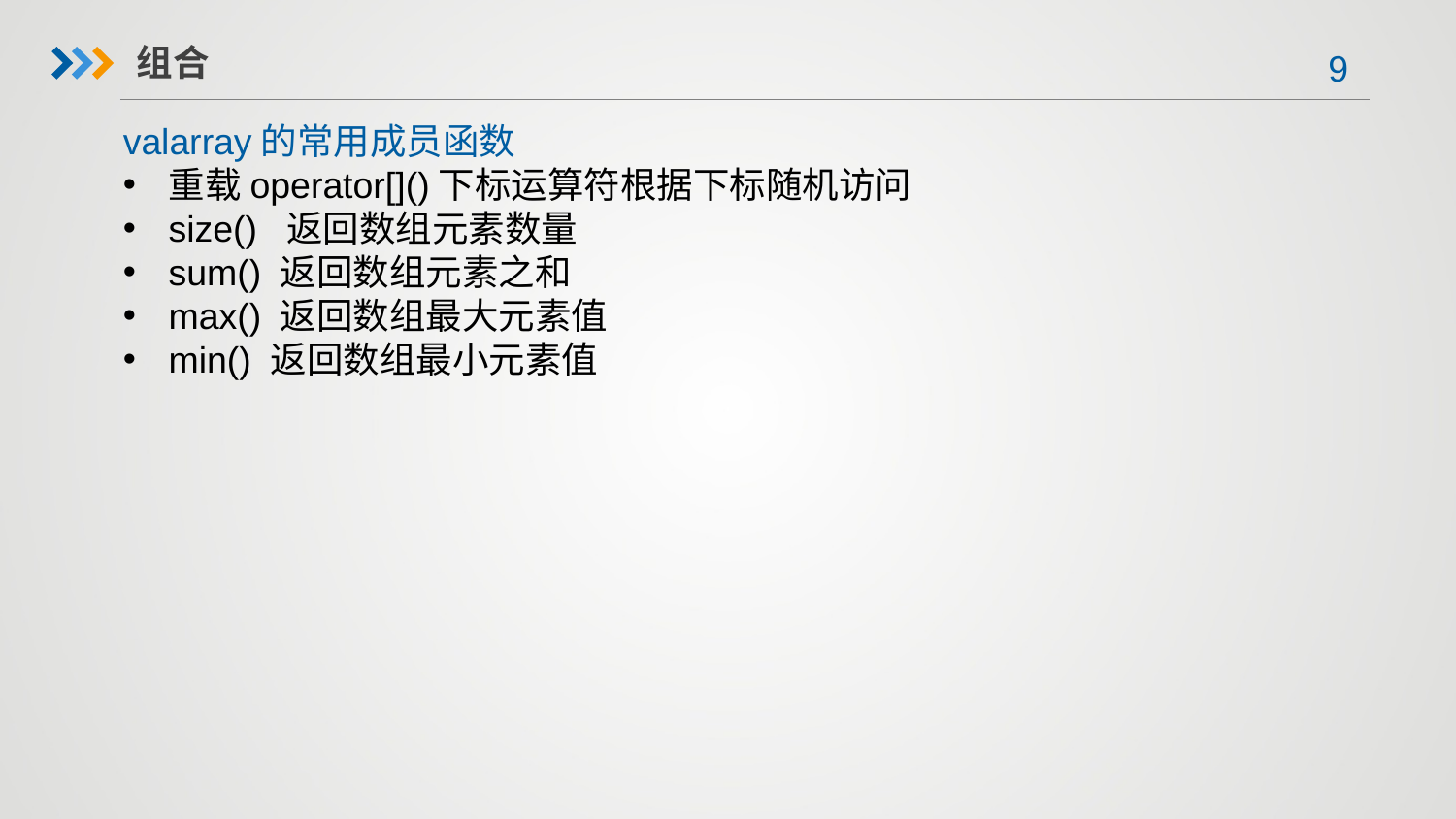

组合
valarray的常用成员函数
重载operator[]()下标运算符根据下标随机访问
size()  返回数组元素数量
sum() 返回数组元素之和
max() 返回数组最大元素值
min() 返回数组最小元素值